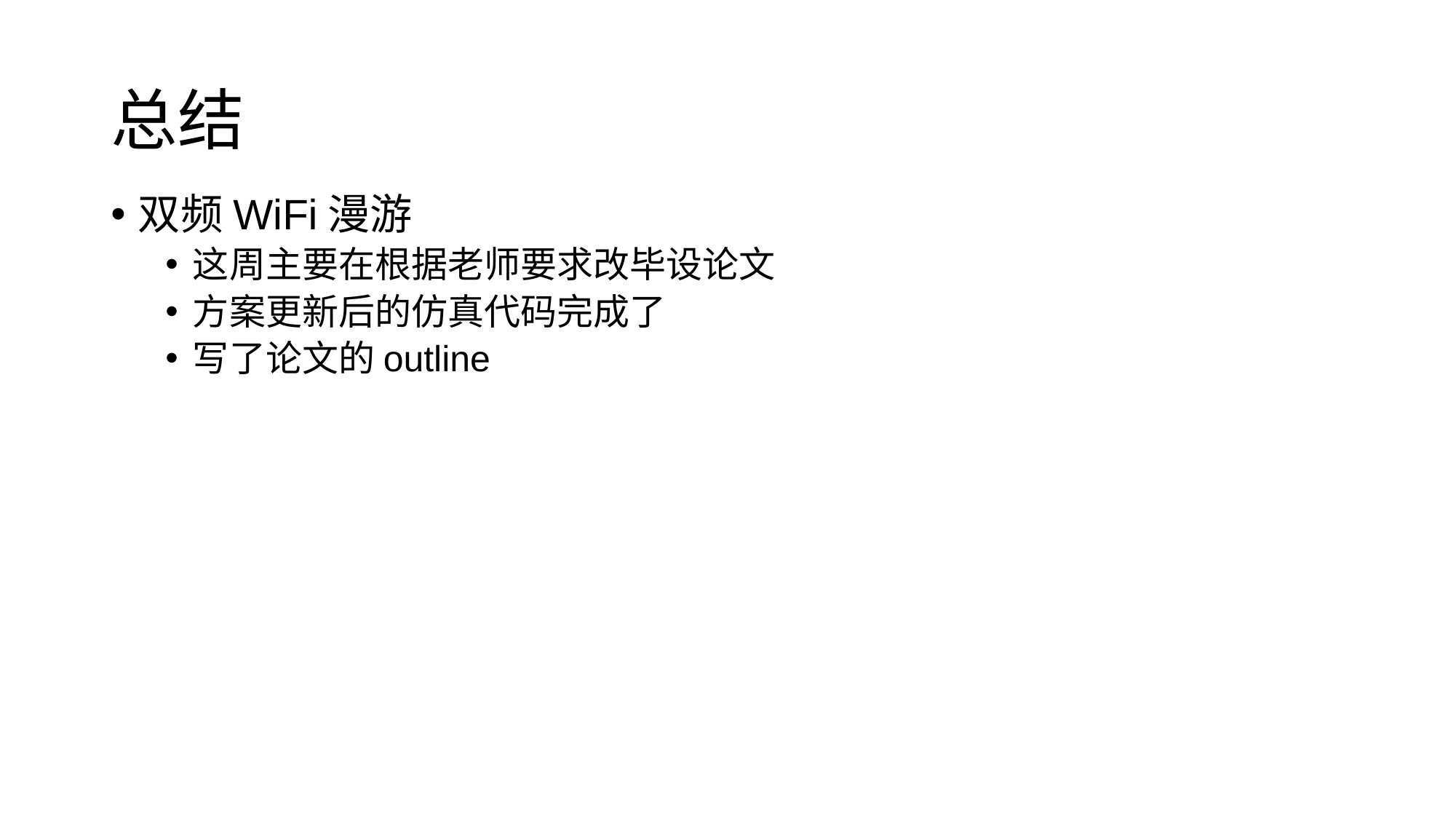

# 总结
双频WiFi漫游
这周主要在根据老师要求改毕设论文
方案更新后的仿真代码完成了
写了论文的outline